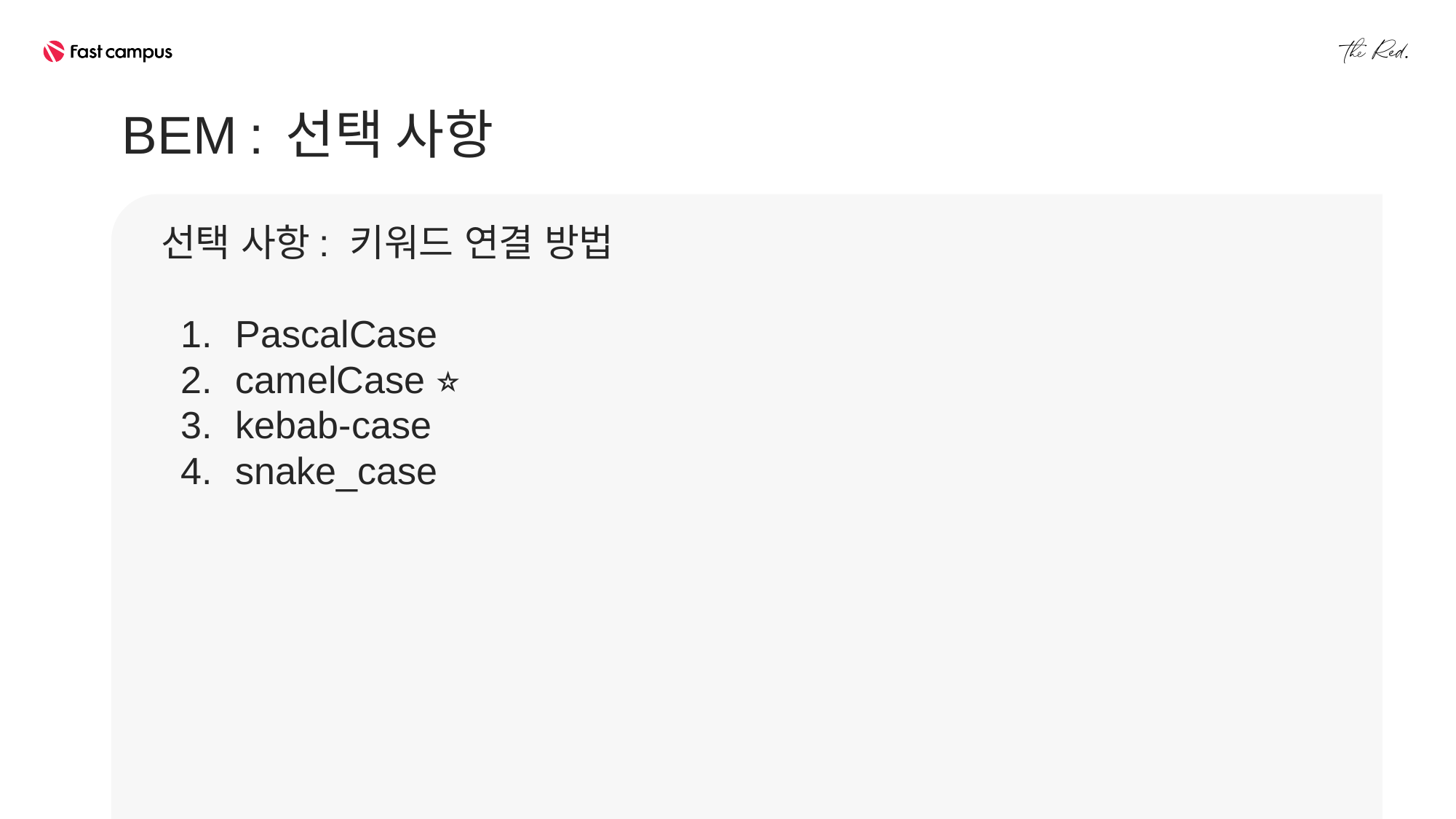

BEM : 선택 사항
선택 사항: 키워드 연결 방법

PascalCase
camelCase ⭐
kebab-case
snake_case